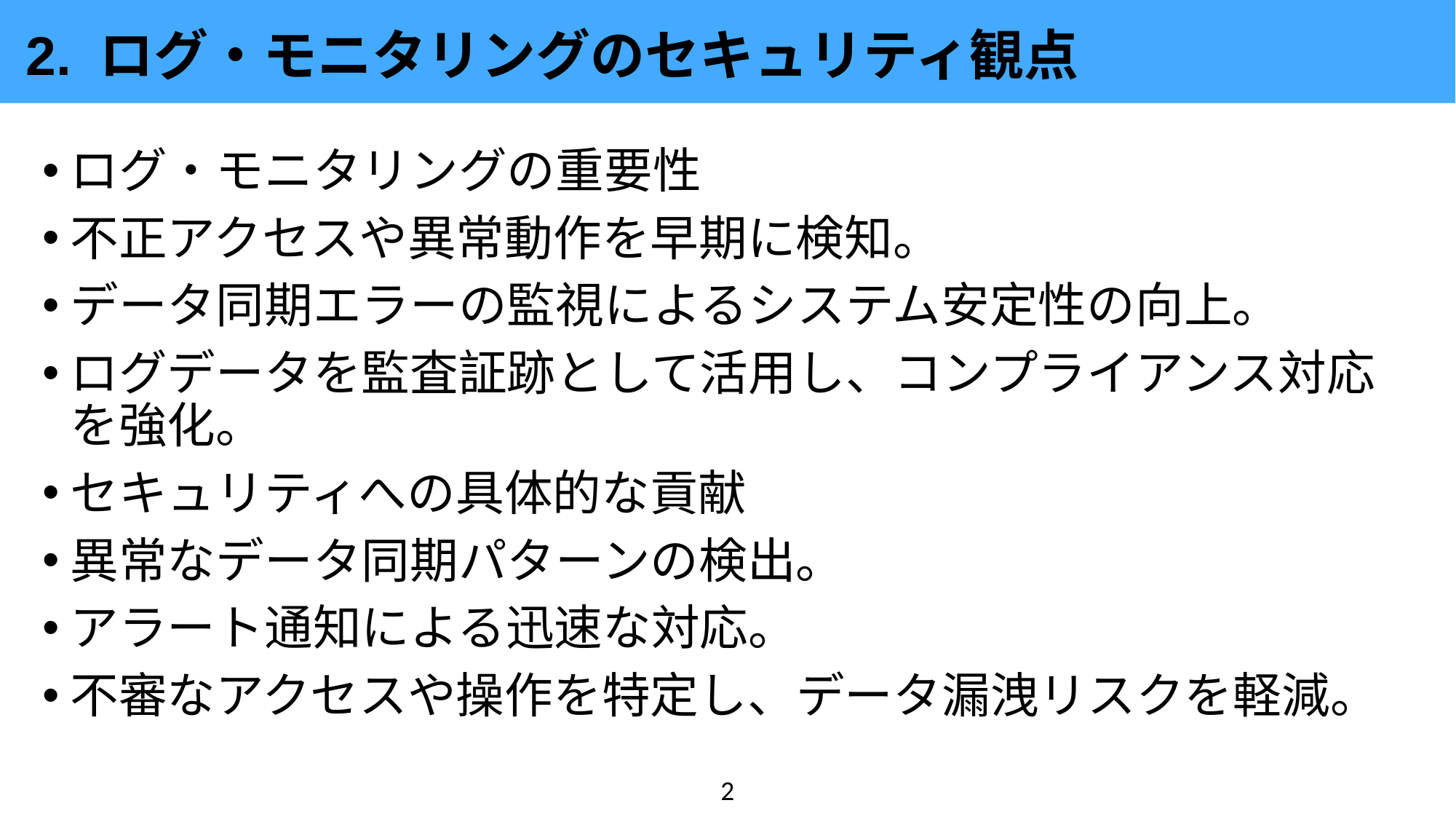

# 2. ログ・モニタリングのセキュリティ観点
ログ・モニタリングの重要性
不正アクセスや異常動作を早期に検知。
データ同期エラーの監視によるシステム安定性の向上。
ログデータを監査証跡として活用し、コンプライアンス対応を強化。
セキュリティへの具体的な貢献
異常なデータ同期パターンの検出。
アラート通知による迅速な対応。
不審なアクセスや操作を特定し、データ漏洩リスクを軽減。